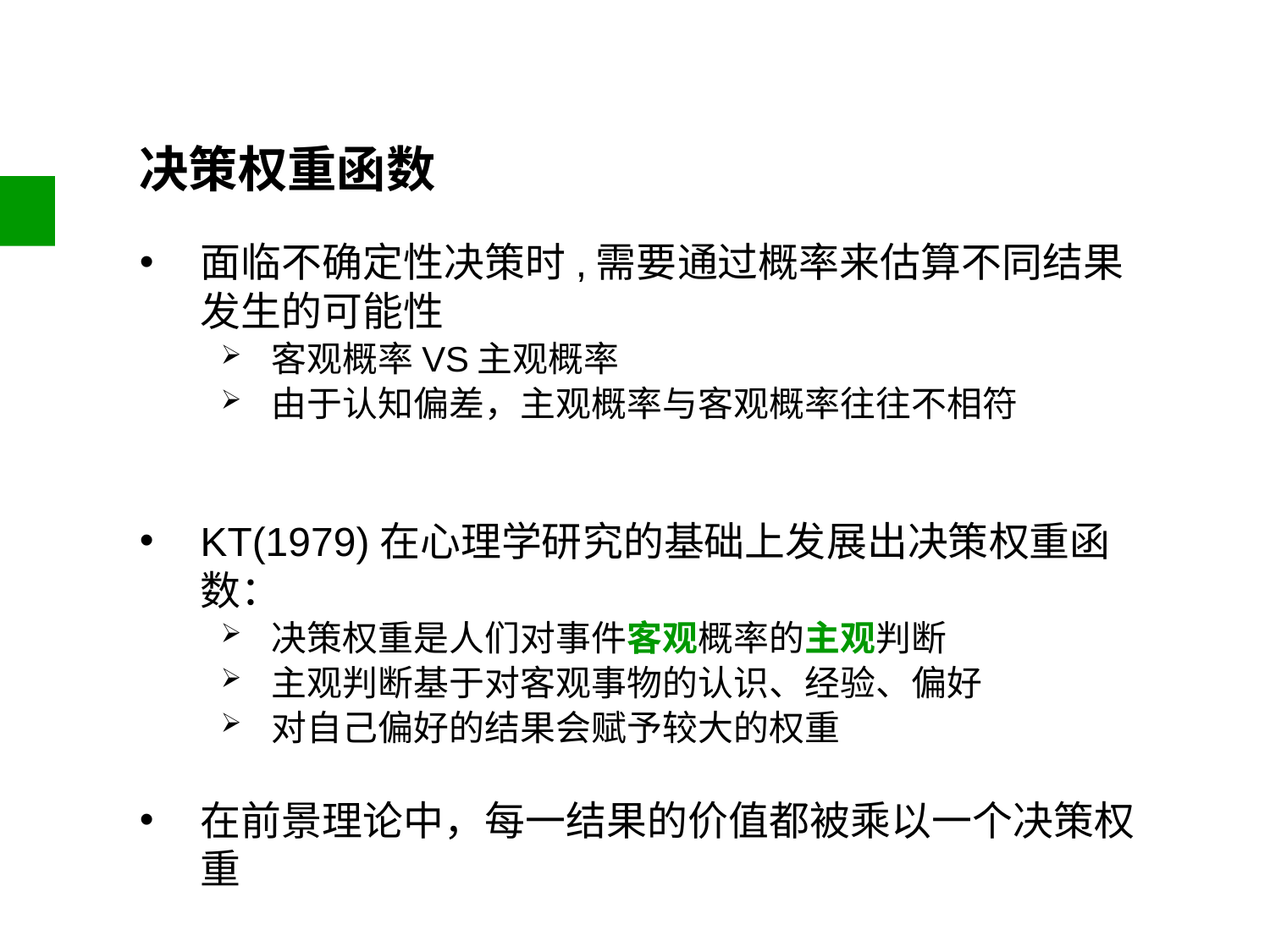

# 决策权重函数

面临不确定性决策时,需要通过概率来估算不同结果发生的可能性
客观概率VS主观概率
由于认知偏差，主观概率与客观概率往往不相符

KT(1979)在心理学研究的基础上发展出决策权重函数：
决策权重是人们对事件客观概率的主观判断
主观判断基于对客观事物的认识、经验、偏好
对自己偏好的结果会赋予较大的权重

在前景理论中，每一结果的价值都被乘以一个决策权重

36